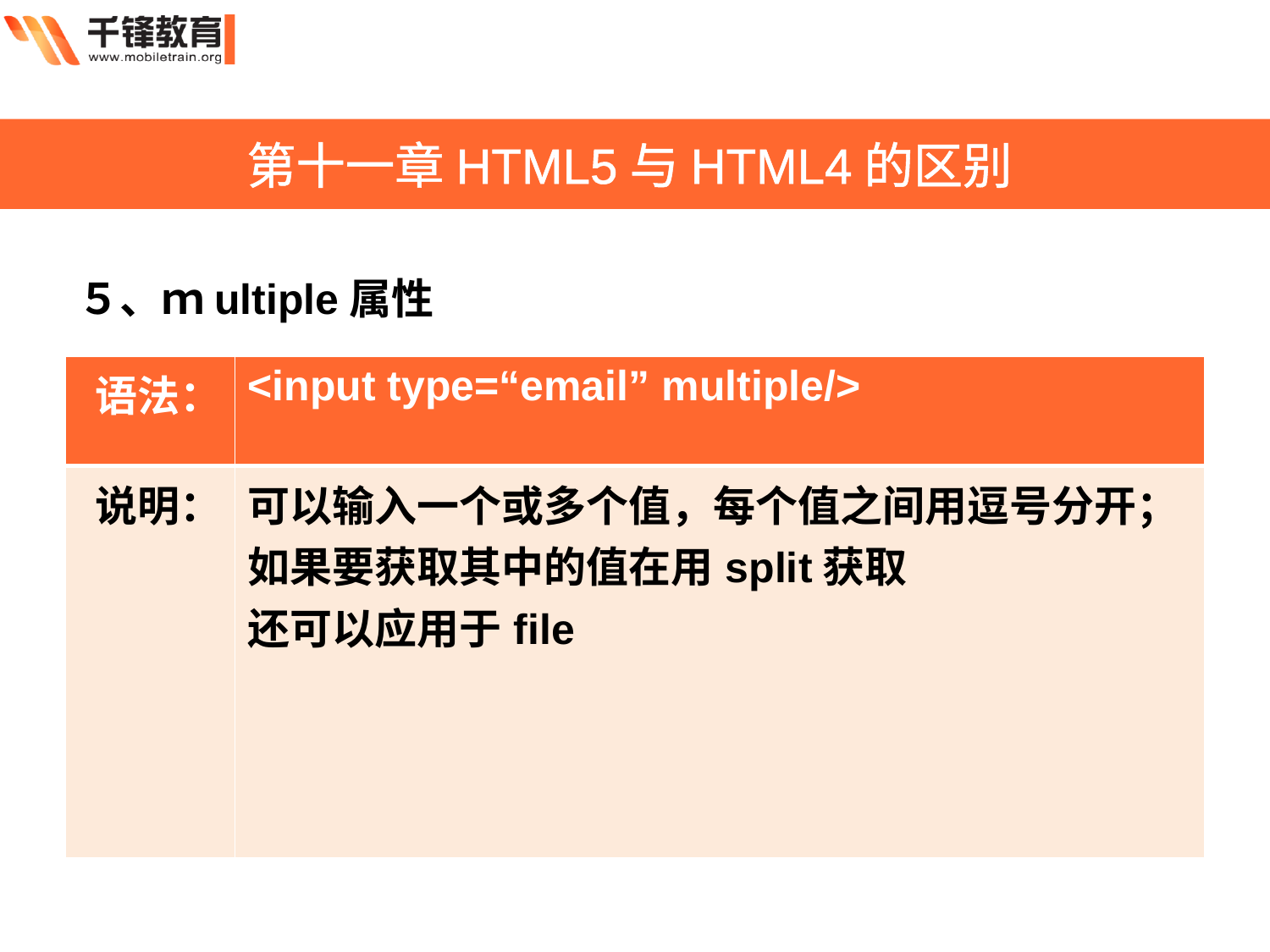

第十一章HTML5与HTML4的区别
５、ｍultiple属性

| 语法： | <input type=“email” multiple/> |
| --- | --- |
| 说明： | 可以输入一个或多个值，每个值之间用逗号分开；如果要获取其中的值在用split获取 还可以应用于file |